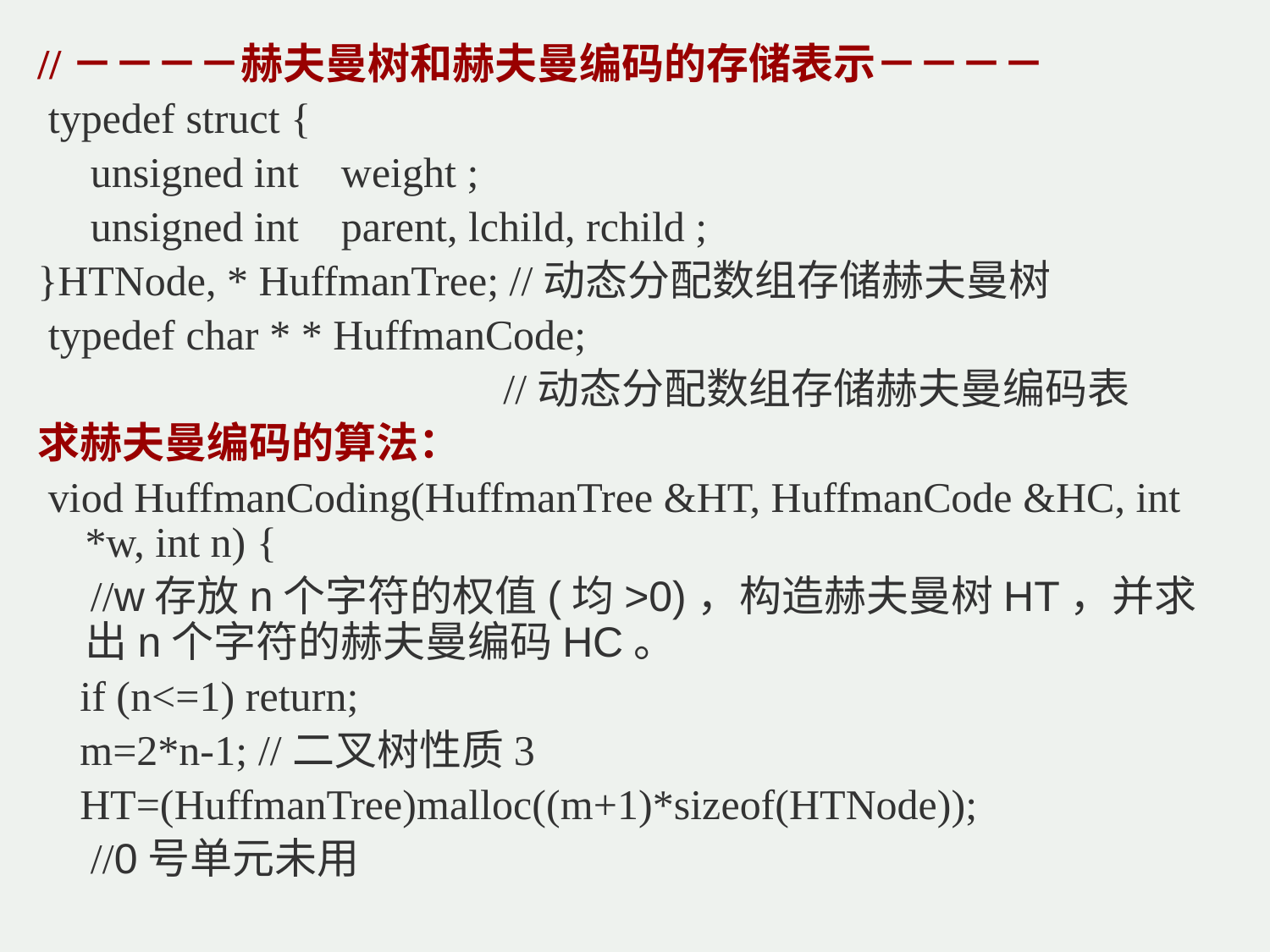

//－－－－赫夫曼树和赫夫曼编码的存储表示－－－－
 typedef struct {
     unsigned int    weight ;
     unsigned int    parent, lchild, rchild ;
}HTNode, * HuffmanTree; //动态分配数组存储赫夫曼树
 typedef char * * HuffmanCode;
                                            //动态分配数组存储赫夫曼编码表
求赫夫曼编码的算法：
 viod HuffmanCoding(HuffmanTree &HT, HuffmanCode &HC, int *w, int n) {
     //w存放n个字符的权值(均>0)，构造赫夫曼树HT，并求出n个字符的赫夫曼编码HC。
    if (n<=1) return;
    m=2*n-1; //二叉树性质3
    HT=(HuffmanTree)malloc((m+1)*sizeof(HTNode));
     //0号单元未用